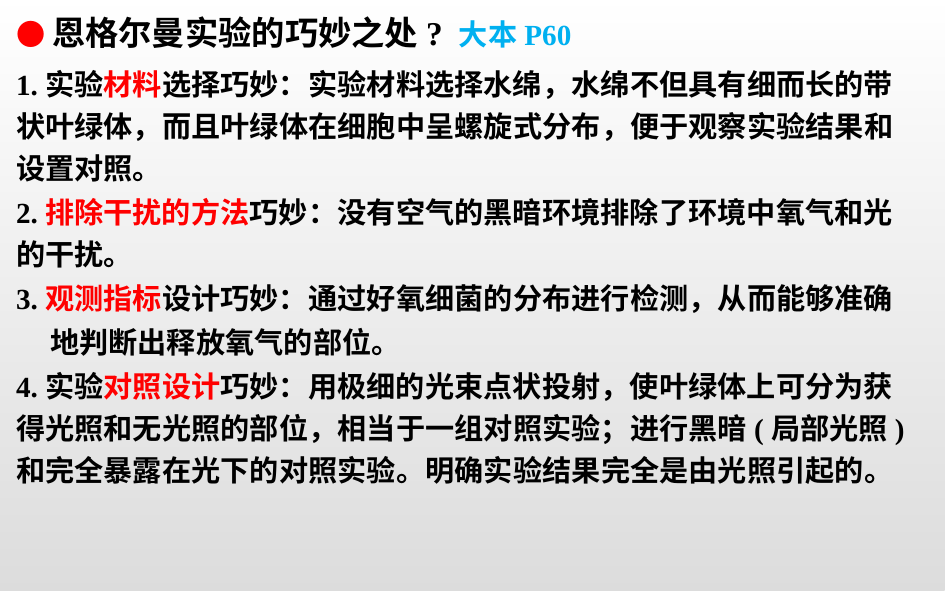

●恩格尔曼实验的巧妙之处? 大本P60
1.实验材料选择巧妙：实验材料选择水绵，水绵不但具有细而长的带状叶绿体，而且叶绿体在细胞中呈螺旋式分布，便于观察实验结果和设置对照。
2.排除干扰的方法巧妙：没有空气的黑暗环境排除了环境中氧气和光的干扰。
3.观测指标设计巧妙：通过好氧细菌的分布进行检测，从而能够准确
    地判断出释放氧气的部位。
4.实验对照设计巧妙：用极细的光束点状投射，使叶绿体上可分为获得光照和无光照的部位，相当于一组对照实验；进行黑暗(局部光照)和完全暴露在光下的对照实验。明确实验结果完全是由光照引起的。